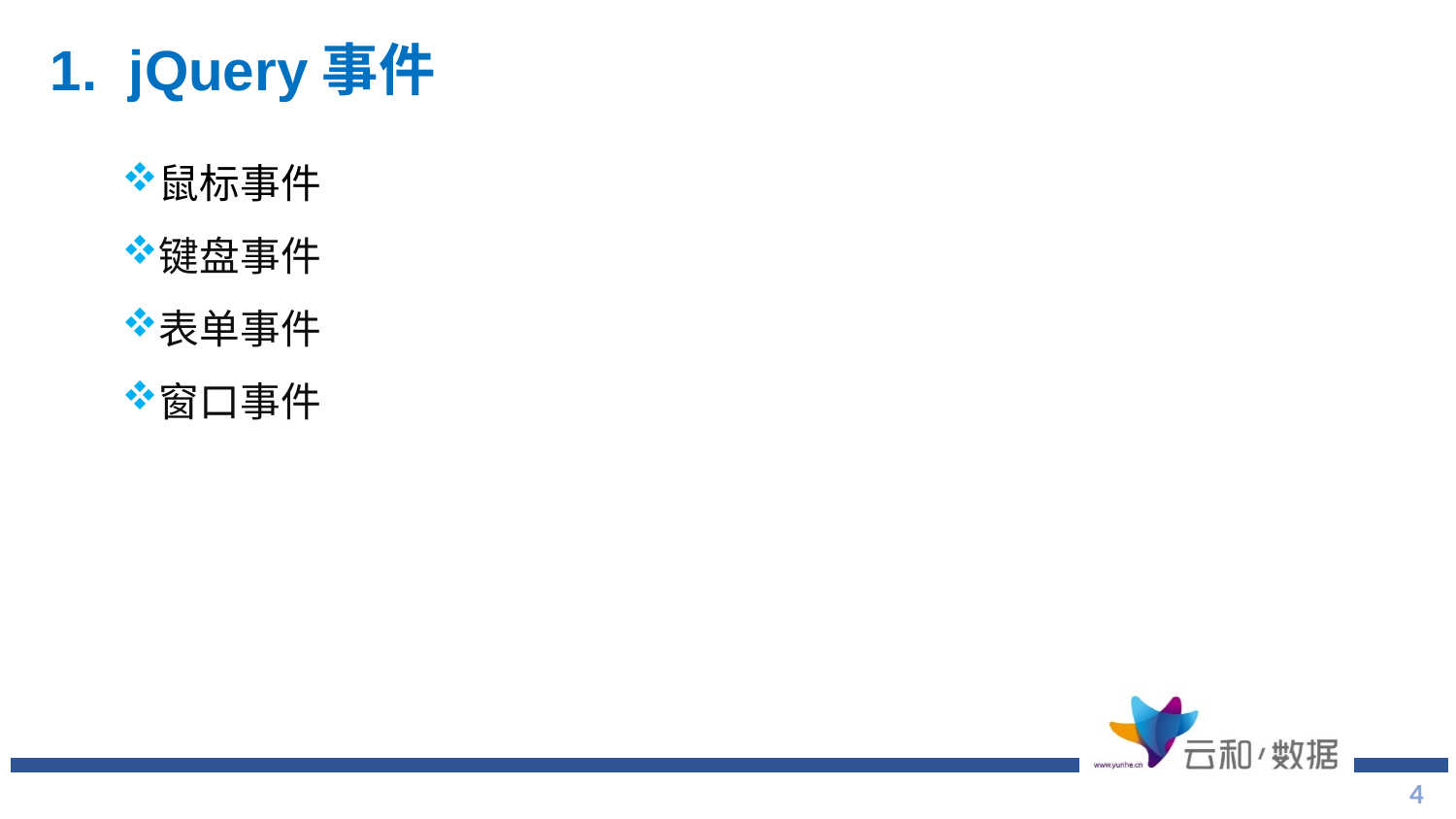

1.  jQuery事件
鼠标事件
键盘事件
表单事件
窗口事件

4